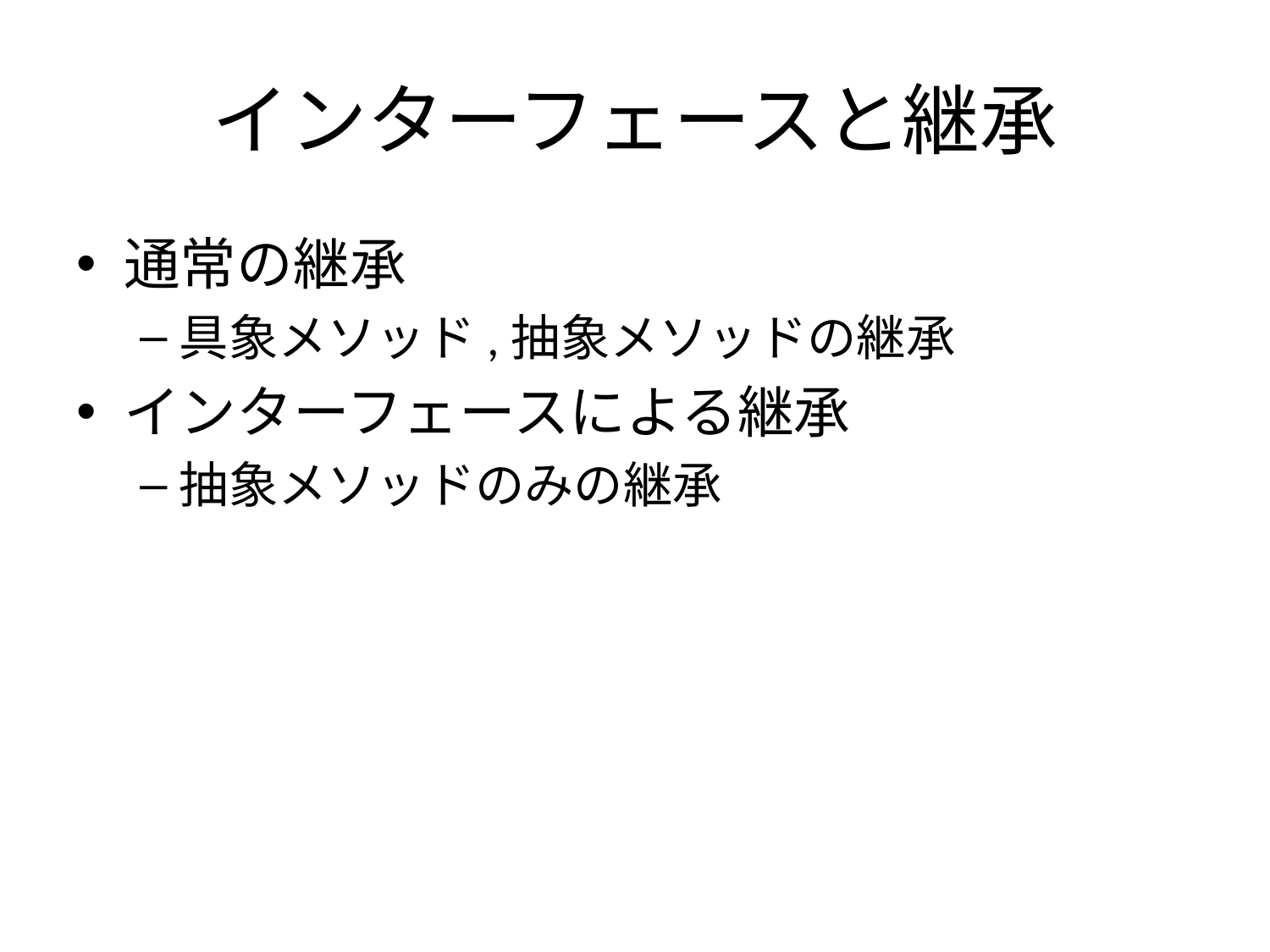

# インターフェースと継承
通常の継承
具象メソッド,抽象メソッドの継承
インターフェースによる継承
抽象メソッドのみの継承